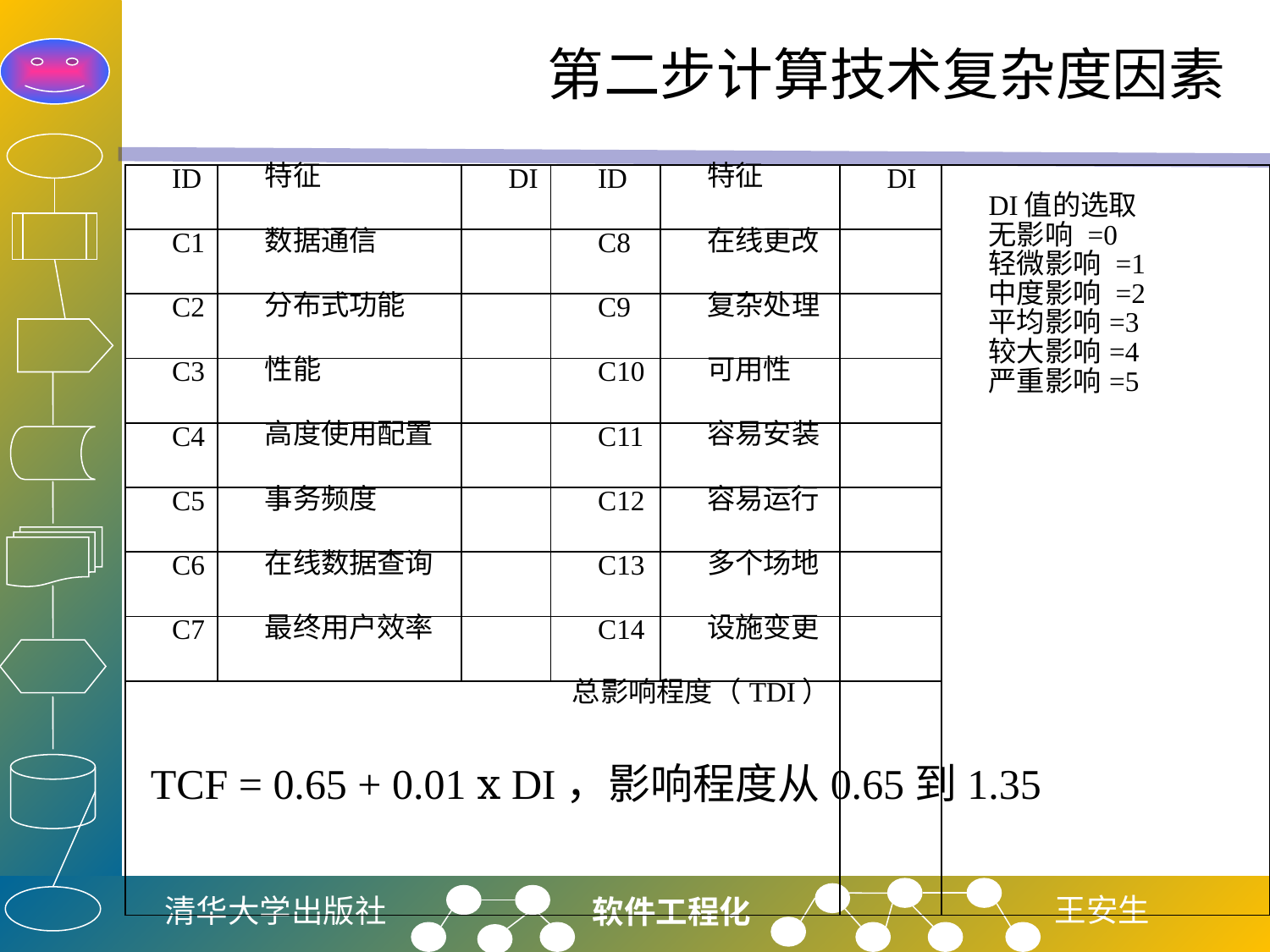

# 第二步计算技术复杂度因素
| ID | 特征 | DI | ID | 特征 | DI | DI值的选取 无影响 =0 轻微影响 =1 中度影响 =2 平均影响=3 较大影响=4 严重影响=5 |
| --- | --- | --- | --- | --- | --- | --- |
| C1 | 数据通信 |  | C8 | 在线更改 |  |  |
| C2 | 分布式功能 |  | C9 | 复杂处理 |  |  |
| C3 | 性能 |  | C10 | 可用性 |  |  |
| C4 | 高度使用配置 |  | C11 | 容易安装 |  |  |
| C5 | 事务频度 |  | C12 | 容易运行 |  |  |
| C6 | 在线数据查询 |  | C13 | 多个场地 |  |  |
| C7 | 最终用户效率 |  | C14 | 设施变更 |  |  |
| 总影响程度（TDI） |  |  |  |  |  |  |
TCF = 0.65 + 0.01 ⅹ DI，影响程度从0.65到1.35